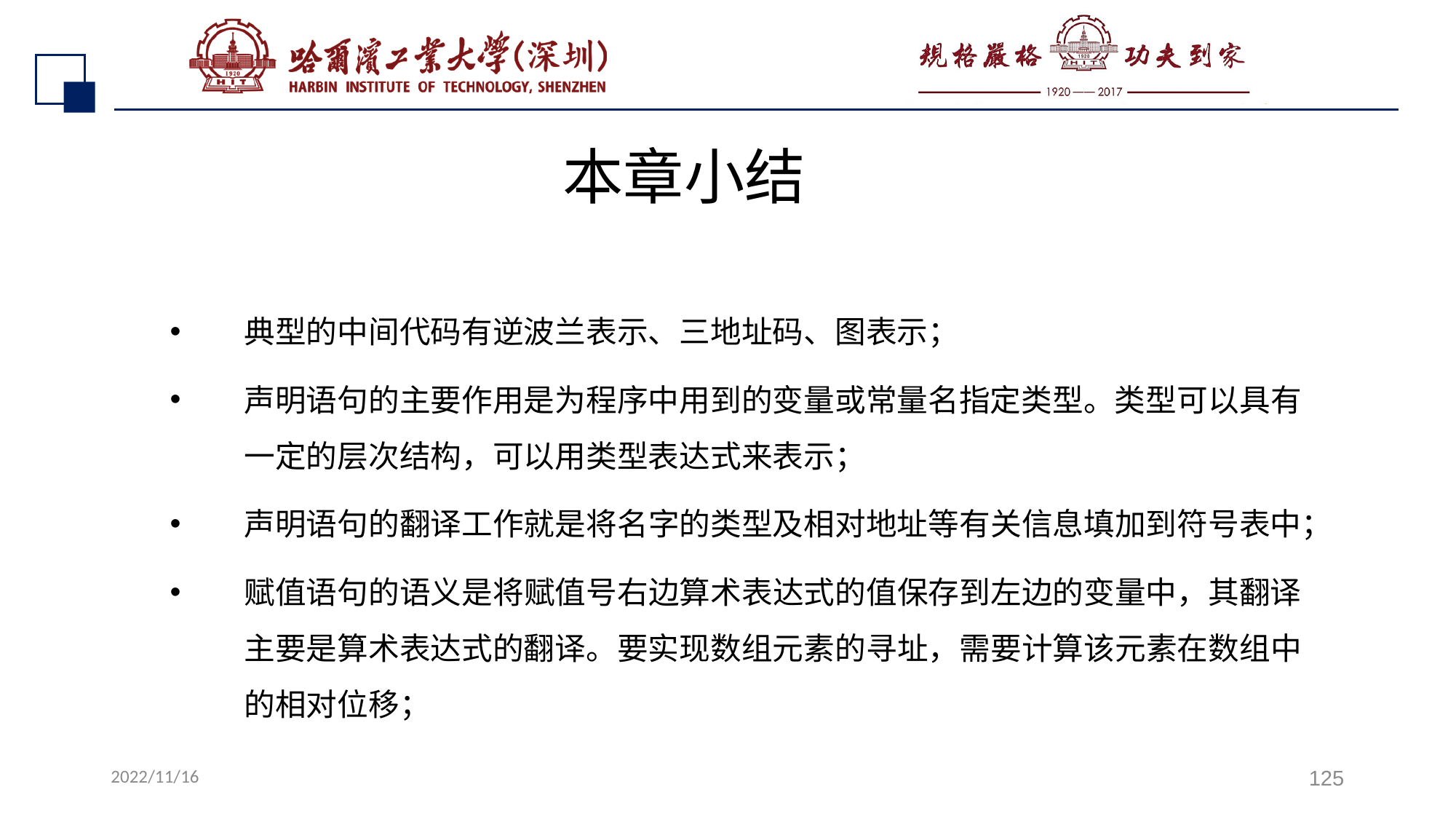

# 本章小结
典型的中间代码有逆波兰表示、三地址码、图表示；
声明语句的主要作用是为程序中用到的变量或常量名指定类型。类型可以具有一定的层次结构，可以用类型表达式来表示；
声明语句的翻译工作就是将名字的类型及相对地址等有关信息填加到符号表中；
赋值语句的语义是将赋值号右边算术表达式的值保存到左边的变量中，其翻译主要是算术表达式的翻译。要实现数组元素的寻址，需要计算该元素在数组中的相对位移；
2022/11/16
125